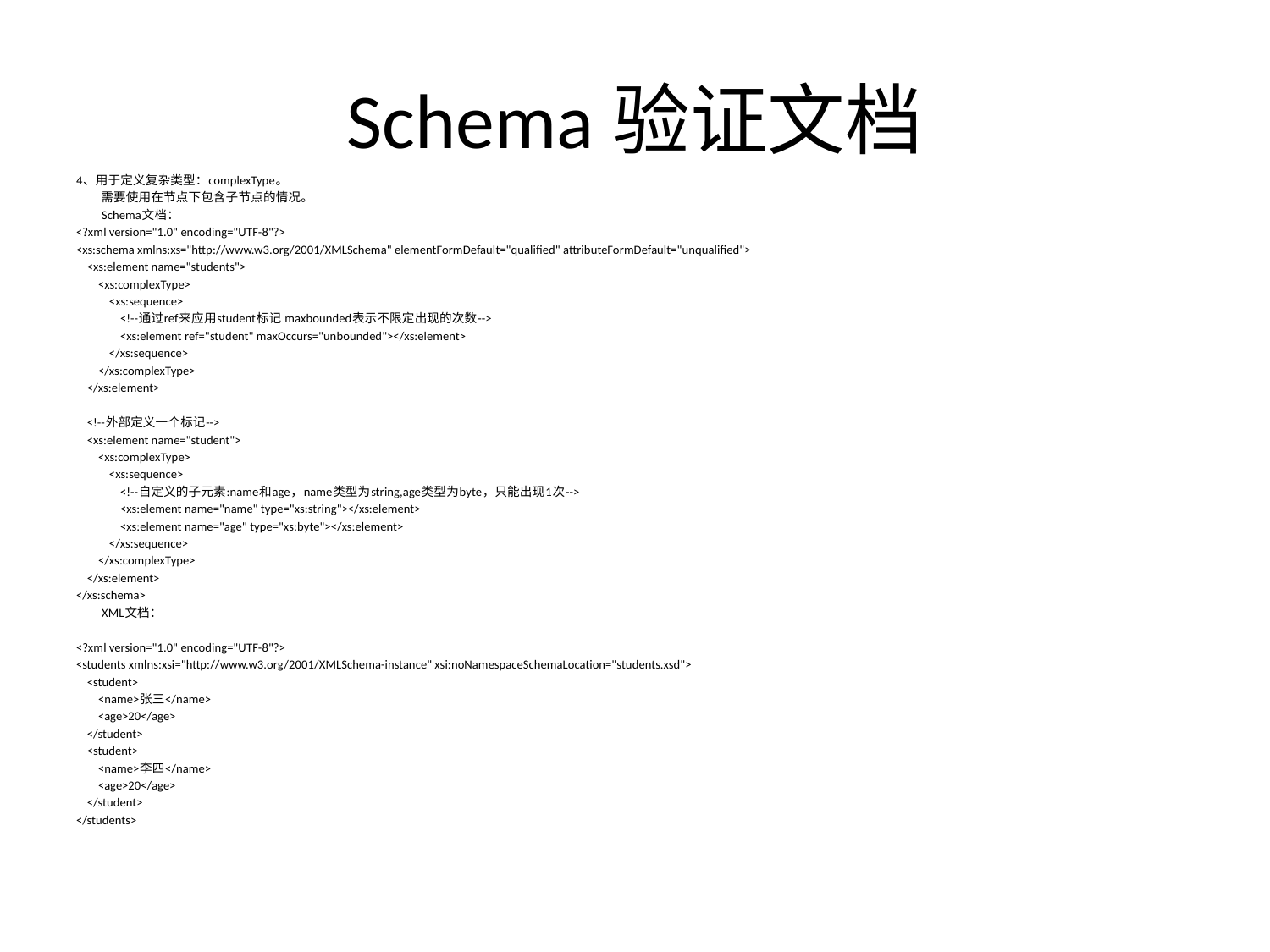

# Schema验证文档
4、用于定义复杂类型：complexType。
　　需要使用在节点下包含子节点的情况。
　　Schema文档：
<?xml version="1.0" encoding="UTF-8"?>
<xs:schema xmlns:xs="http://www.w3.org/2001/XMLSchema" elementFormDefault="qualified" attributeFormDefault="unqualified">
    <xs:element name="students">
        <xs:complexType>
            <xs:sequence>
                <!--通过ref来应用student标记 maxbounded表示不限定出现的次数-->
                <xs:element ref="student" maxOccurs="unbounded"></xs:element>
            </xs:sequence>
        </xs:complexType>
    </xs:element>

    <!--外部定义一个标记-->
    <xs:element name="student">
        <xs:complexType>
            <xs:sequence>
                <!--自定义的子元素:name和age，name类型为string,age类型为byte，只能出现1次-->
                <xs:element name="name" type="xs:string"></xs:element>
                <xs:element name="age" type="xs:byte"></xs:element>
            </xs:sequence>
        </xs:complexType>
    </xs:element>
</xs:schema>
　　XML文档：

<?xml version="1.0" encoding="UTF-8"?>
<students xmlns:xsi="http://www.w3.org/2001/XMLSchema-instance" xsi:noNamespaceSchemaLocation="students.xsd">
    <student>
        <name>张三</name>
        <age>20</age>
    </student>
    <student>
        <name>李四</name>
        <age>20</age>
    </student>
</students>